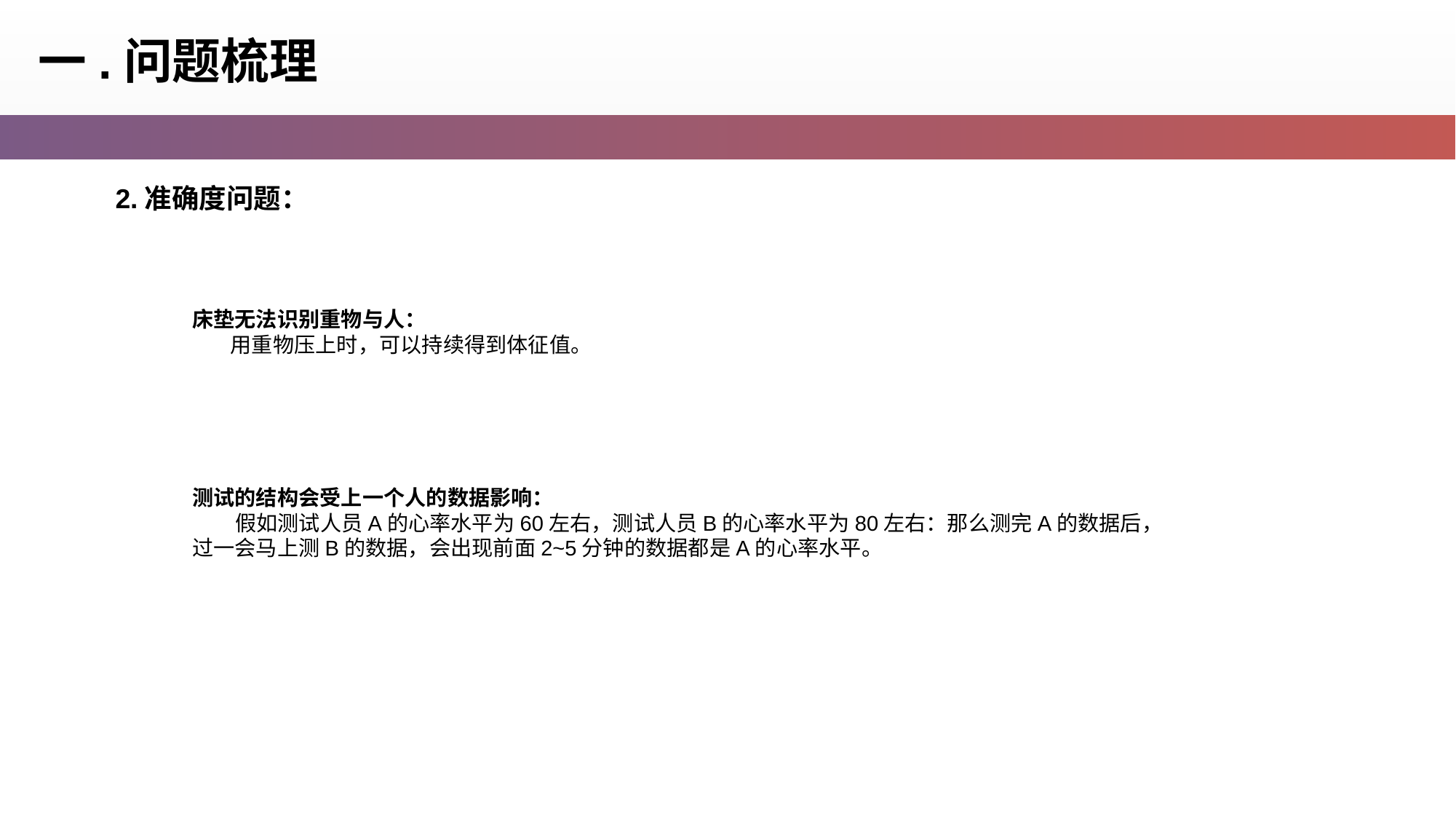

一.问题梳理
2.准确度问题：
床垫无法识别重物与人：
       用重物压上时，可以持续得到体征值。

测试的结构会受上一个人的数据影响：
        假如测试人员A的心率水平为60左右，测试人员B的心率水平为80左右：那么测完A的数据后，过一会马上测B的数据，会出现前面2~5分钟的数据都是A的心率水平。